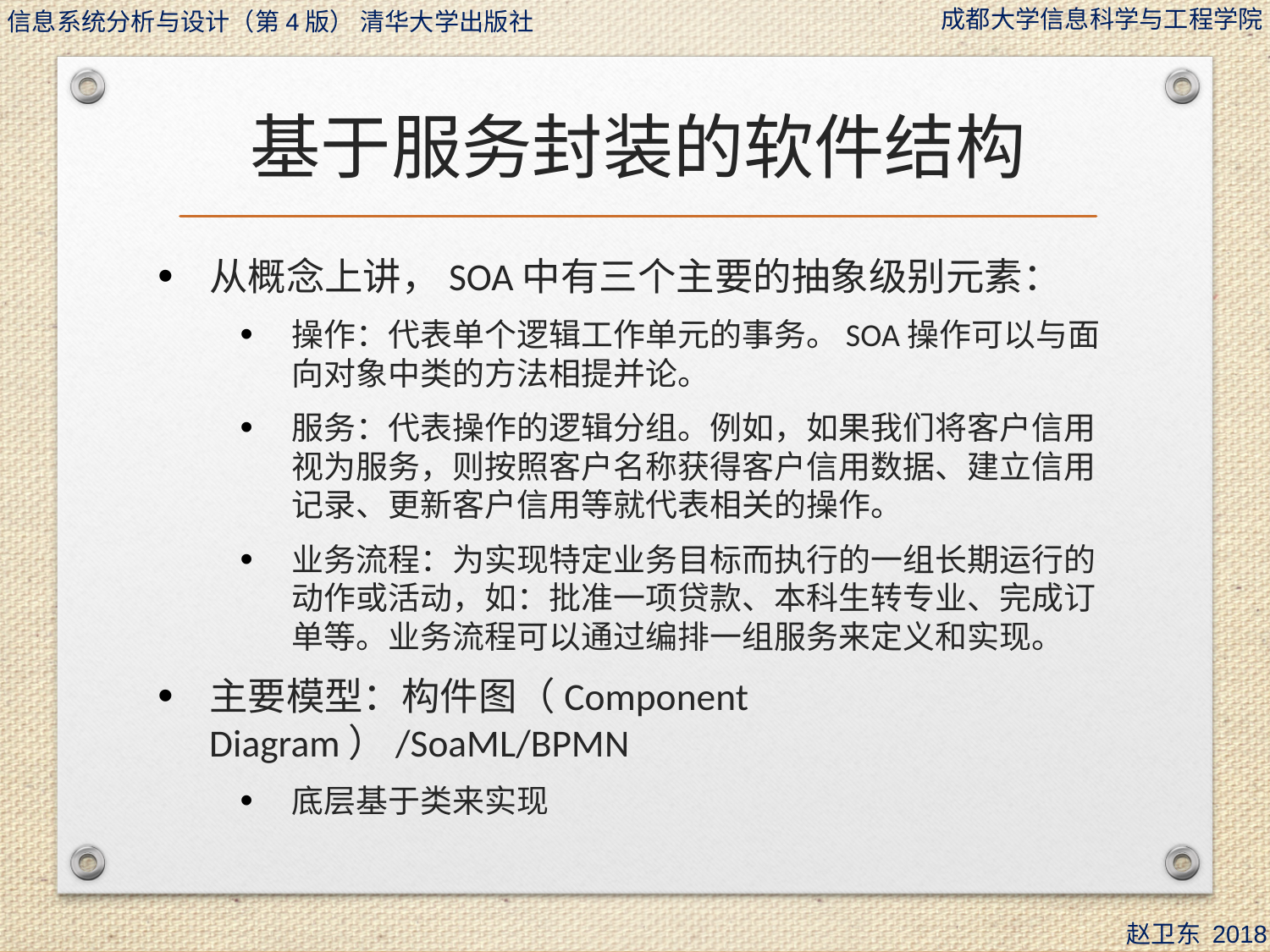

# 基于服务封装的软件结构
从概念上讲，SOA中有三个主要的抽象级别元素：
操作：代表单个逻辑工作单元的事务。SOA操作可以与面向对象中类的方法相提并论。
服务：代表操作的逻辑分组。例如，如果我们将客户信用视为服务，则按照客户名称获得客户信用数据、建立信用记录、更新客户信用等就代表相关的操作。
业务流程：为实现特定业务目标而执行的一组长期运行的动作或活动，如：批准一项贷款、本科生转专业、完成订单等。业务流程可以通过编排一组服务来定义和实现。
主要模型：构件图（Component Diagram）/SoaML/BPMN
底层基于类来实现